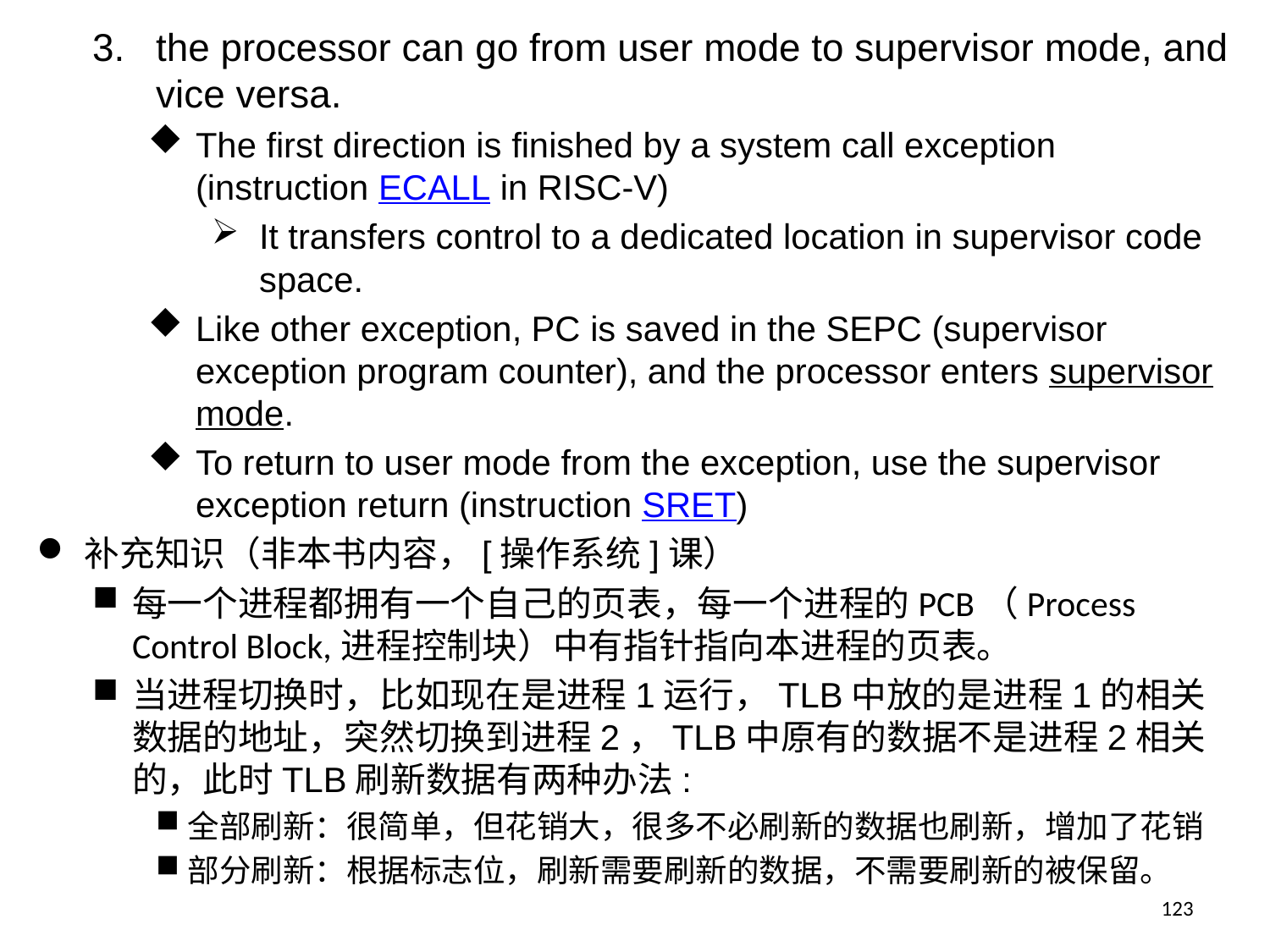

the processor can go from user mode to supervisor mode, and vice versa.
The first direction is finished by a system call exception (instruction ECALL in RISC-V)
It transfers control to a dedicated location in supervisor code space.
Like other exception, PC is saved in the SEPC (supervisor exception program counter), and the processor enters supervisor mode.
To return to user mode from the exception, use the supervisor exception return (instruction SRET)
补充知识（非本书内容，[操作系统]课）
每一个进程都拥有一个自己的页表，每一个进程的PCB（Process Control Block,进程控制块）中有指针指向本进程的页表。
当进程切换时，比如现在是进程1运行，TLB中放的是进程1的相关数据的地址，突然切换到进程2，TLB中原有的数据不是进程2相关的，此时TLB刷新数据有两种办法:
全部刷新：很简单，但花销大，很多不必刷新的数据也刷新，增加了花销
部分刷新：根据标志位，刷新需要刷新的数据，不需要刷新的被保留。
123